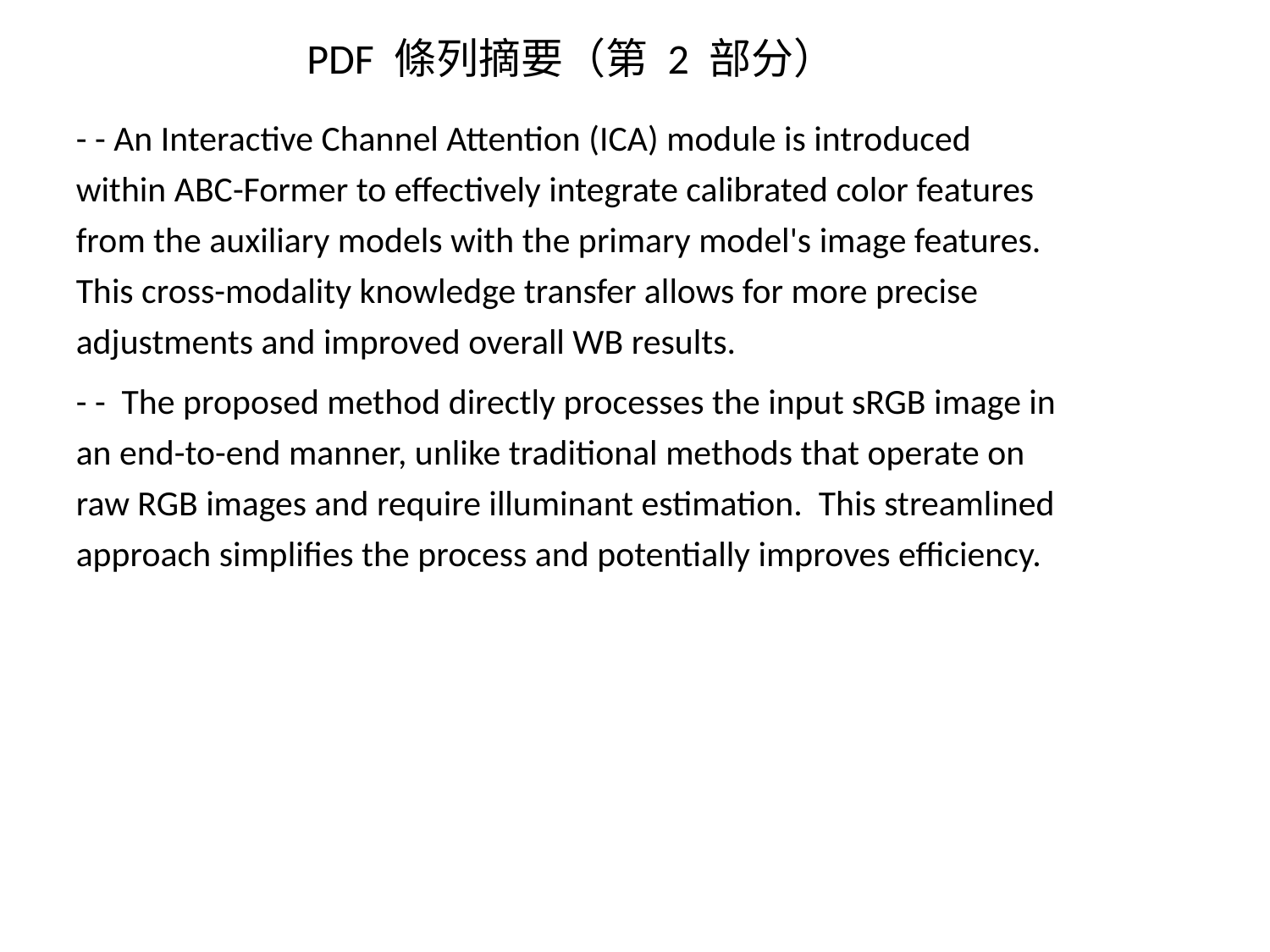

PDF 條列摘要（第 2 部分）

- - An Interactive Channel Attention (ICA) module is introduced within ABC-Former to effectively integrate calibrated color features from the auxiliary models with the primary model's image features.  This cross-modality knowledge transfer allows for more precise adjustments and improved overall WB results.
- -  The proposed method directly processes the input sRGB image in an end-to-end manner, unlike traditional methods that operate on raw RGB images and require illuminant estimation.  This streamlined approach simplifies the process and potentially improves efficiency.